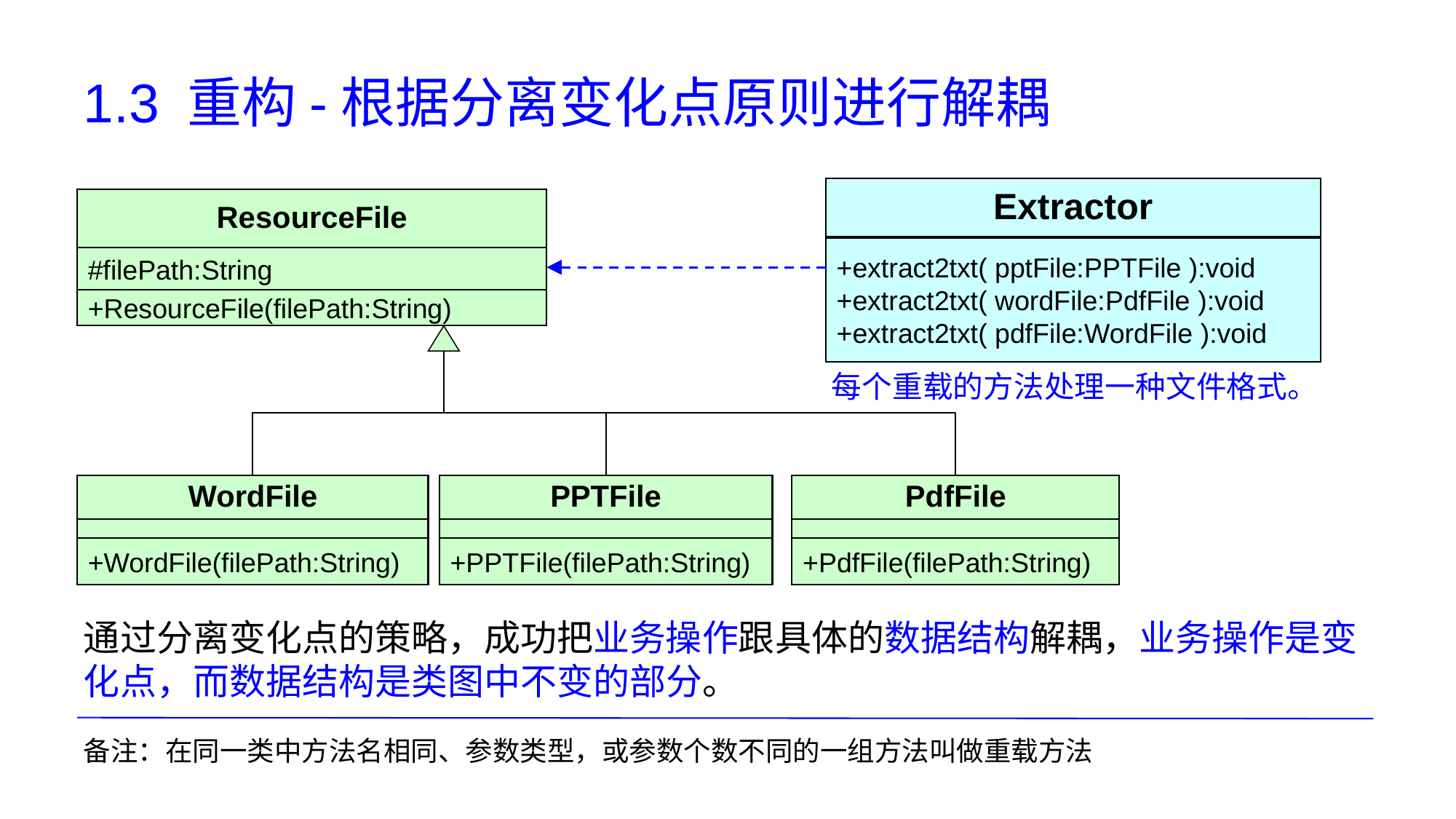

# 1.3 重构-根据分离变化点原则进行解耦
Extractor
+extract2txt( pptFile:PPTFile ):void
+extract2txt( wordFile:PdfFile ):void
+extract2txt( pdfFile:WordFile ):void
ResourceFile
#filePath:String
+ResourceFile(filePath:String)

每个重载的方法处理一种文件格式。
WordFile

+WordFile(filePath:String)
PPTFile

+PPTFile(filePath:String)
PdfFile

+PdfFile(filePath:String)
通过分离变化点的策略，成功把业务操作跟具体的数据结构解耦，业务操作是变化点，而数据结构是类图中不变的部分。
备注：在同一类中方法名相同、参数类型，或参数个数不同的一组方法叫做重载方法
12